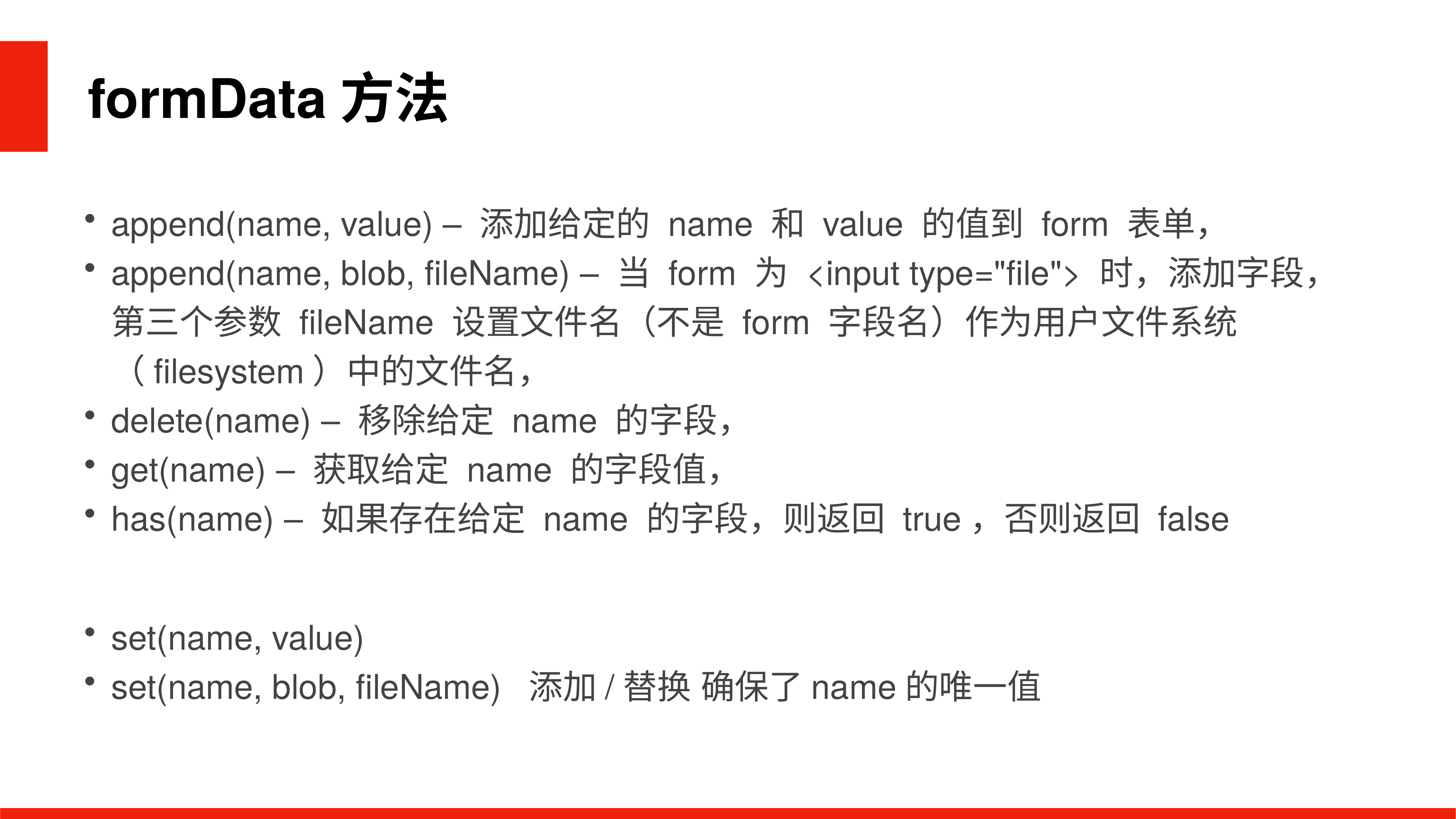

formData方法
append(name, value) – 添加给定的 name 和 value 的值到 form 表单，
append(name, blob, fileName) – 当 form 为 <input type="file"> 时，添加字段，第三个参数 fileName 设置文件名（不是 form 字段名）作为用户文件系统（filesystem）中的文件名，
delete(name) – 移除给定 name 的字段，
get(name) – 获取给定 name 的字段值，
has(name) – 如果存在给定 name 的字段，则返回 true，否则返回 false
set(name, value)
set(name, blob, fileName)  添加/替换 确保了name的唯一值
6